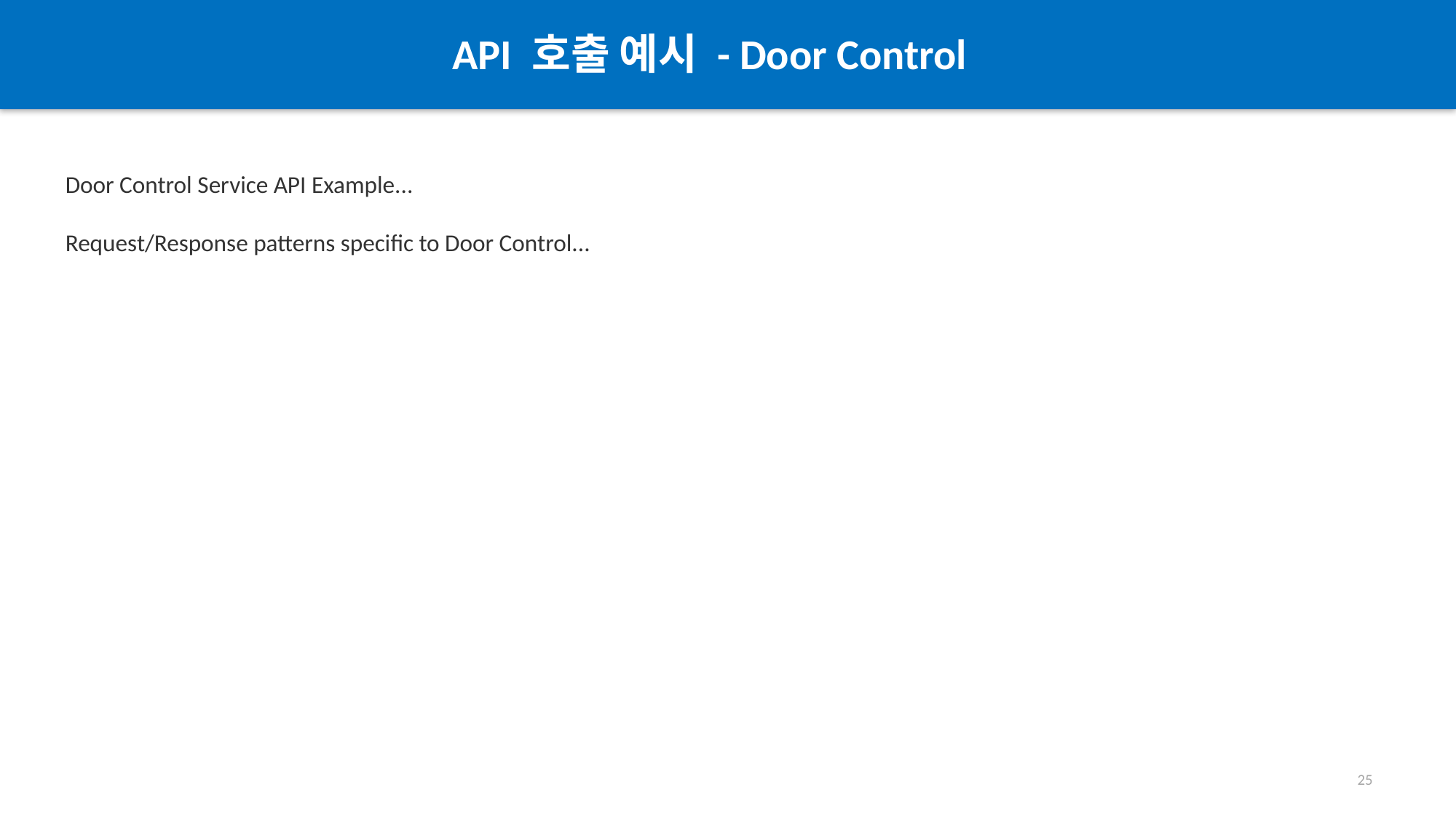

API 호출 예시 - Door Control
#
Door Control Service API Example...
Request/Response patterns specific to Door Control...
25